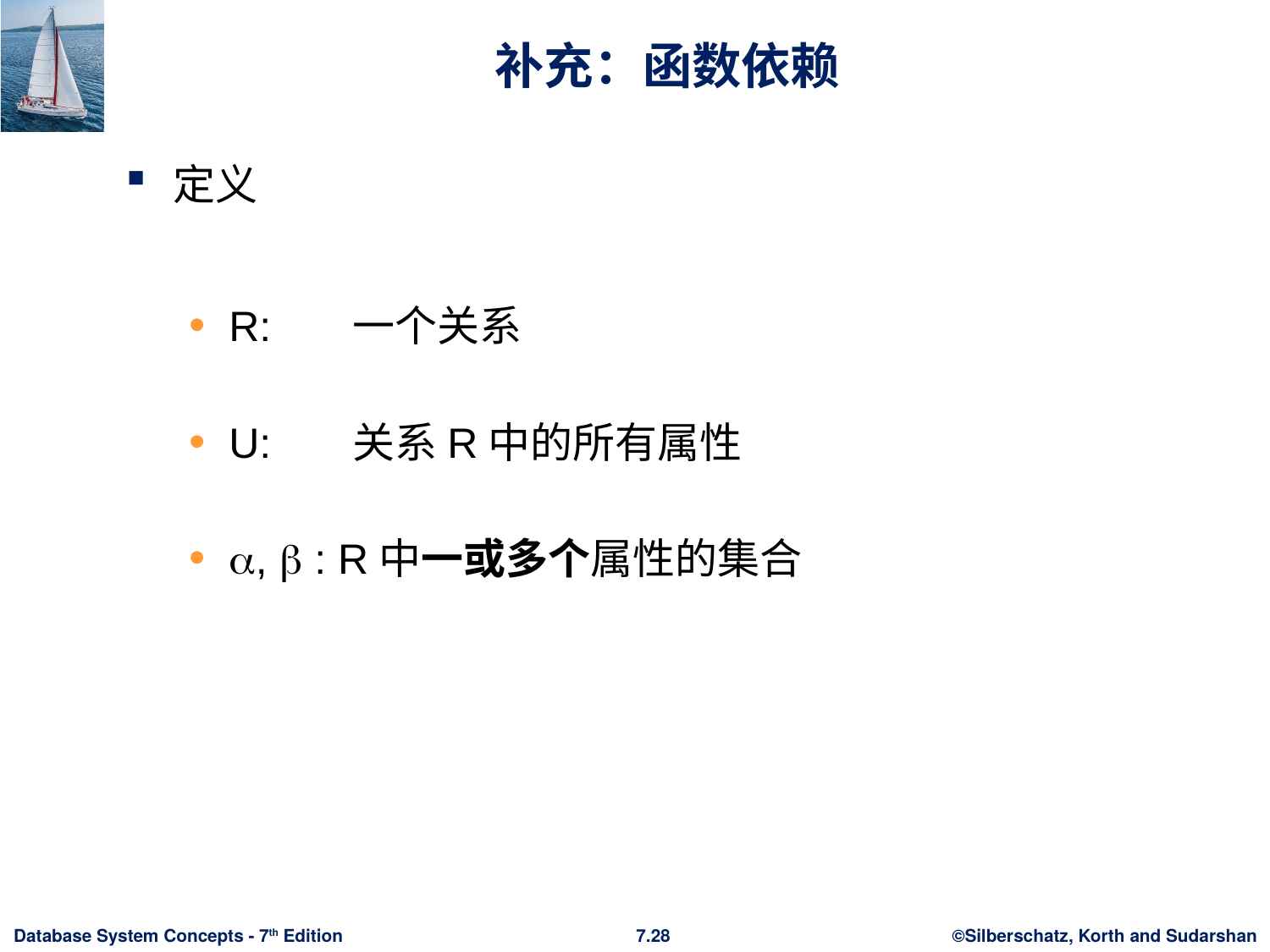

# 补充：函数依赖
定义

R:      一个关系
U:      关系R中的所有属性
α, β : R中一或多个属性的集合